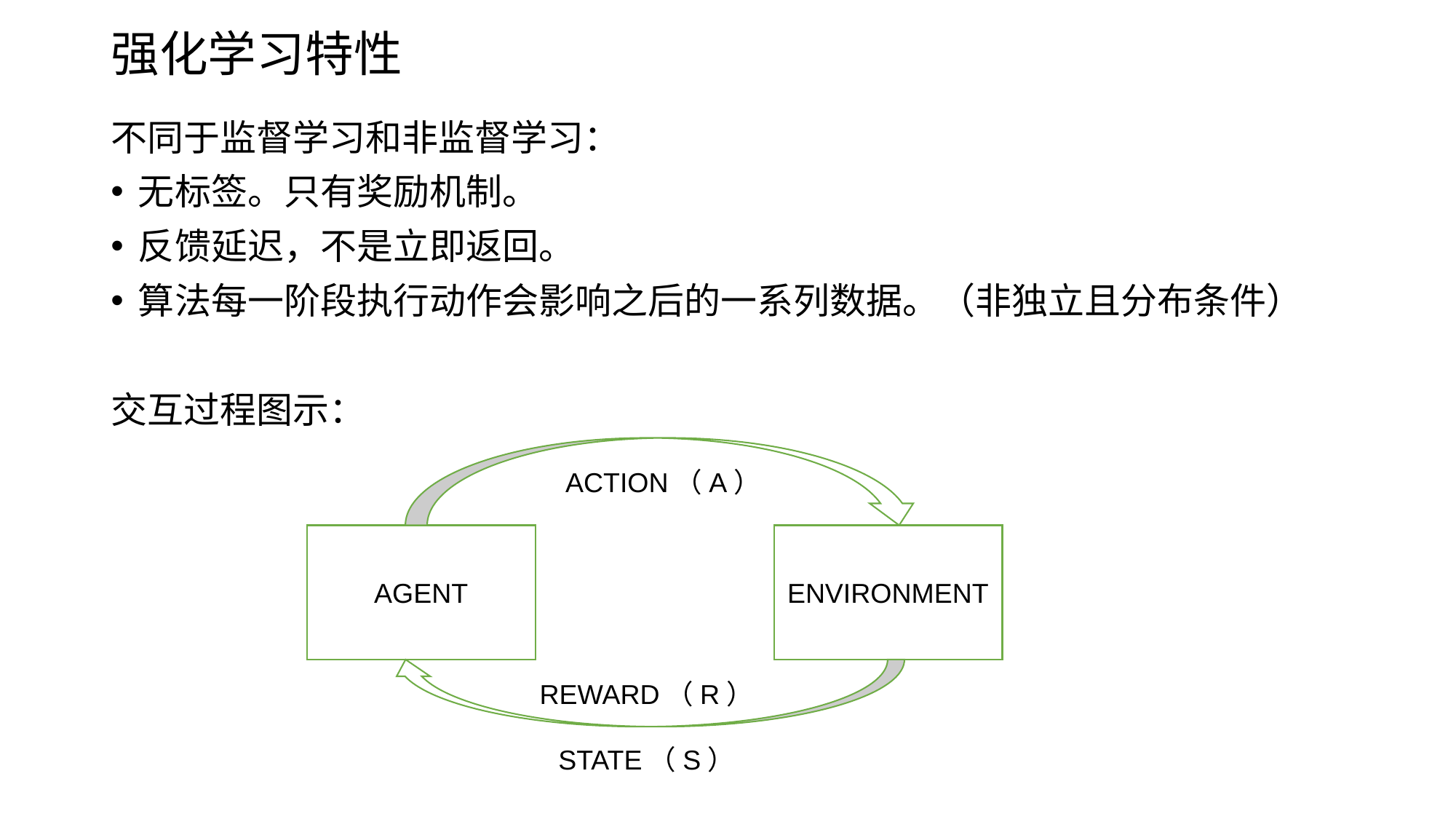

# 强化学习特性
不同于监督学习和非监督学习：
无标签。只有奖励机制。
反馈延迟，不是立即返回。
算法每一阶段执行动作会影响之后的一系列数据。（非独立且分布条件）

交互过程图示：

ACTION（A）
AGENT
ENVIRONMENT

REWARD（R）

STATE（S）